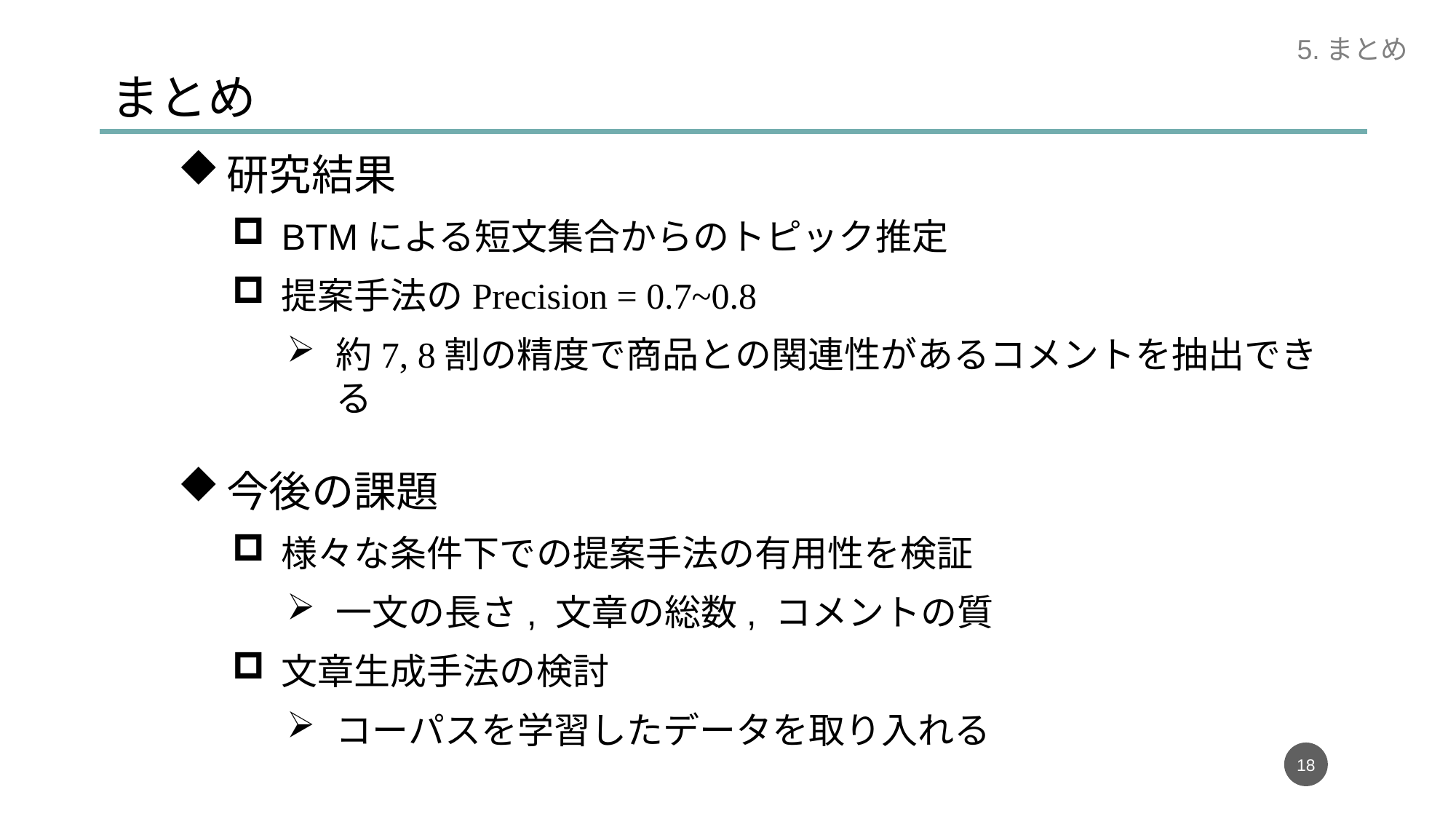

5.まとめ
まとめ
研究結果
BTMによる短文集合からのトピック推定
提案手法のPrecision = 0.7~0.8
約7, 8割の精度で商品との関連性があるコメントを抽出できる

今後の課題
様々な条件下での提案手法の有用性を検証
一文の長さ, 文章の総数, コメントの質
文章生成手法の検討
コーパスを学習したデータを取り入れる
18